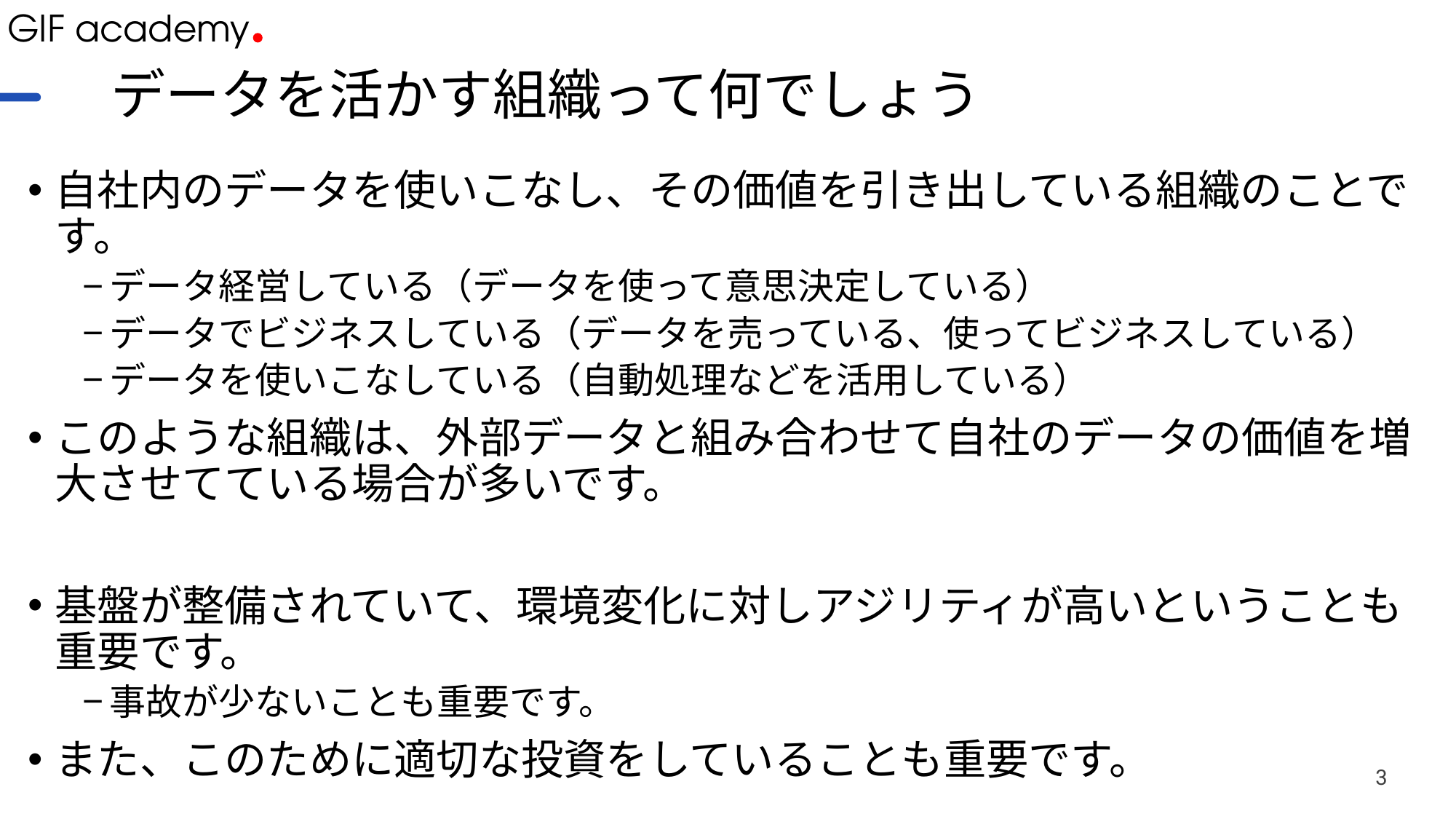

# データを活かす組織って何でしょう
自社内のデータを使いこなし、その価値を引き出している組織のことです。
データ経営している（データを使って意思決定している）
データでビジネスしている（データを売っている、使ってビジネスしている）
データを使いこなしている（自動処理などを活用している）
このような組織は、外部データと組み合わせて自社のデータの価値を増大させてている場合が多いです。

基盤が整備されていて、環境変化に対しアジリティが高いということも重要です。
事故が少ないことも重要です。
また、このために適切な投資をしていることも重要です。
3